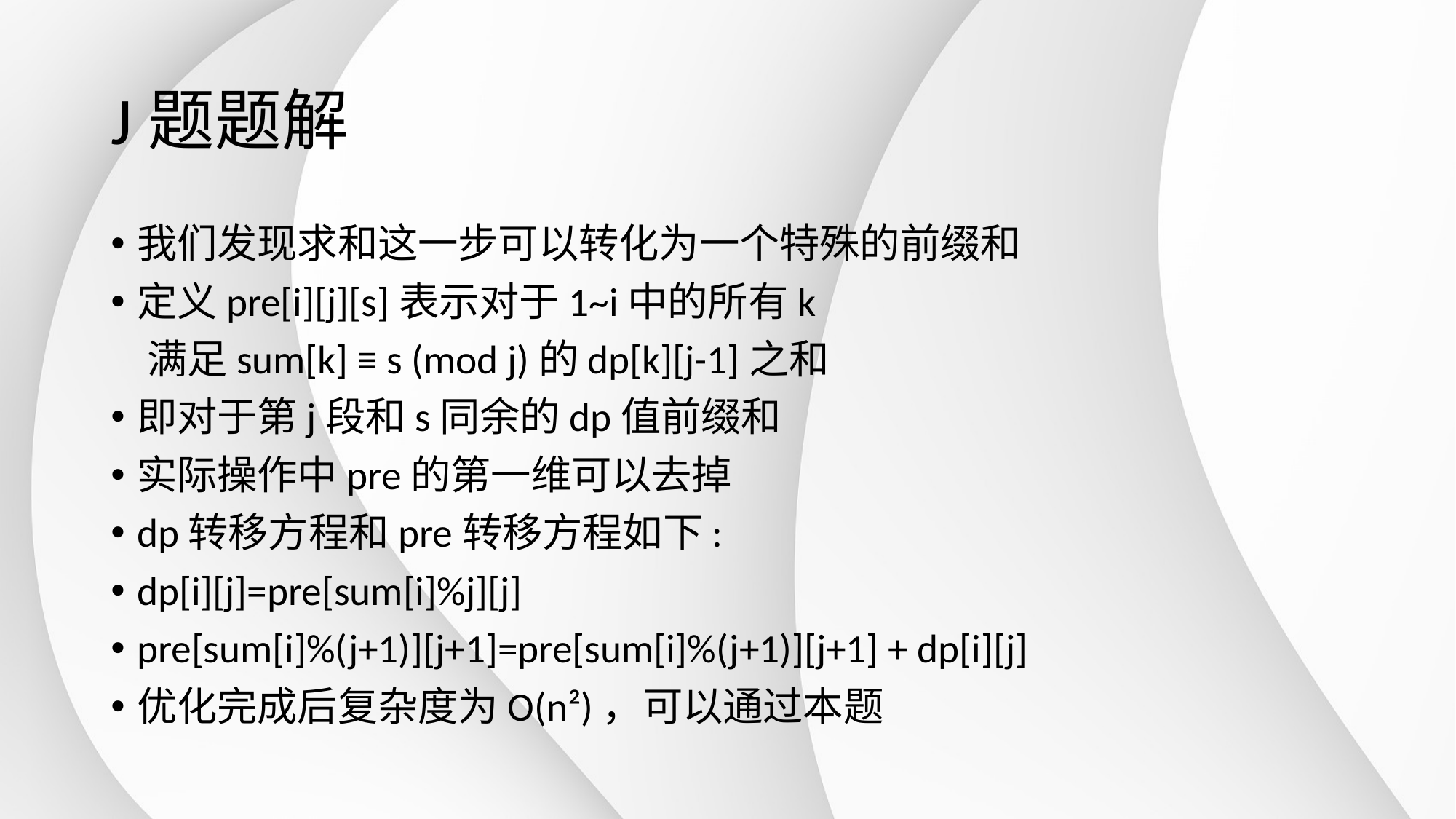

# J题题解
我们发现求和这一步可以转化为一个特殊的前缀和
定义pre[i][j][s]表示对于1~i中的所有k
   满足sum[k] ≡ s (mod j)的dp[k][j-1]之和
即对于第j段和s同余的dp值前缀和
实际操作中pre的第一维可以去掉
dp转移方程和pre转移方程如下:
dp[i][j]=pre[sum[i]%j][j]
pre[sum[i]%(j+1)][j+1]=pre[sum[i]%(j+1)][j+1] + dp[i][j]
优化完成后复杂度为O(n²)，可以通过本题